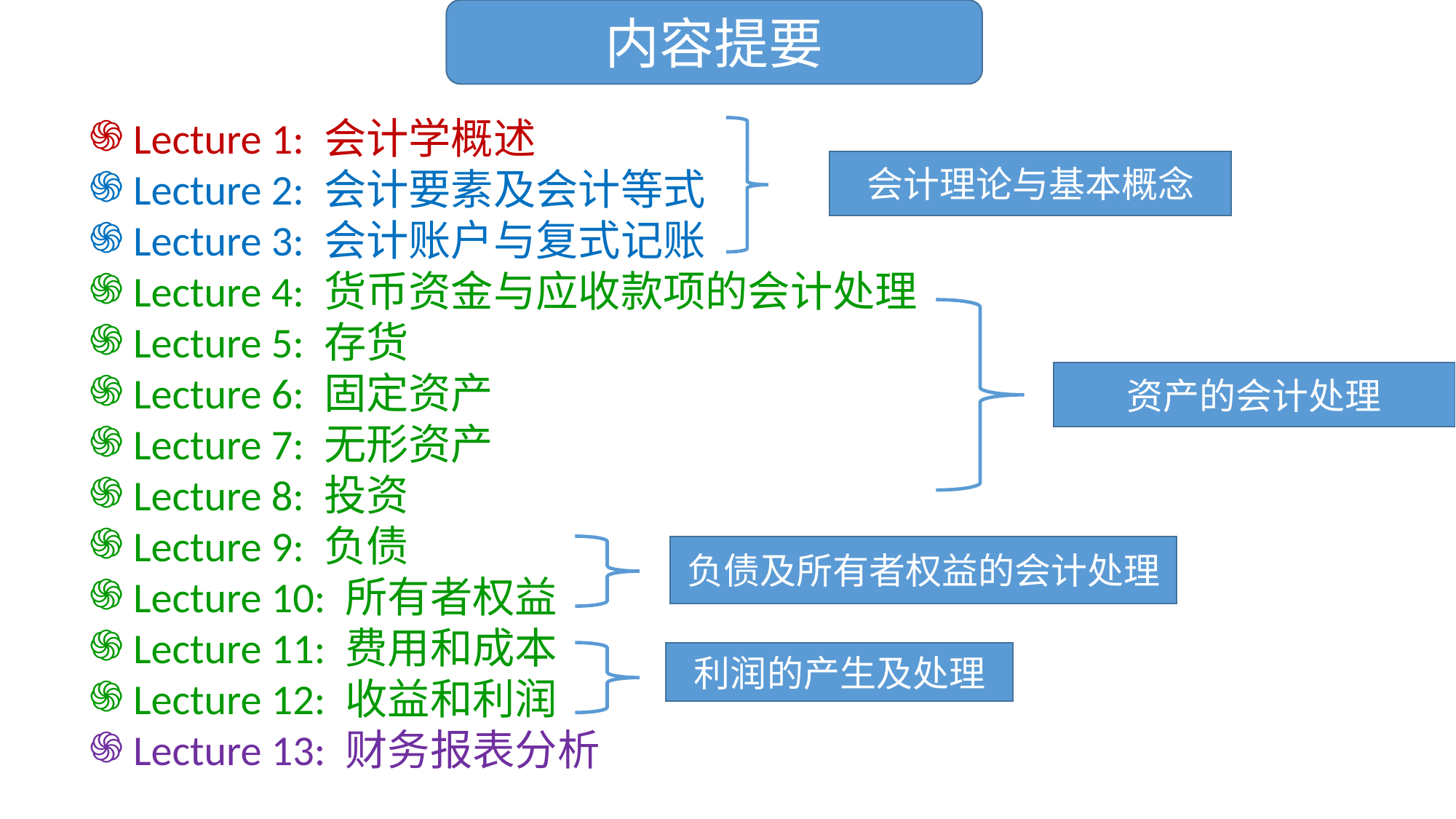

内容提要
 Lecture 1: 会计学概述
 Lecture 2: 会计要素及会计等式
 Lecture 3: 会计账户与复式记账
 Lecture 4: 货币资金与应收款项的会计处理
 Lecture 5: 存货
 Lecture 6: 固定资产
 Lecture 7: 无形资产
 Lecture 8: 投资
 Lecture 9: 负债
 Lecture 10: 所有者权益
 Lecture 11: 费用和成本
 Lecture 12: 收益和利润
 Lecture 13: 财务报表分析

会计理论与基本概念

资产的会计处理

负债及所有者权益的会计处理

利润的产生及处理